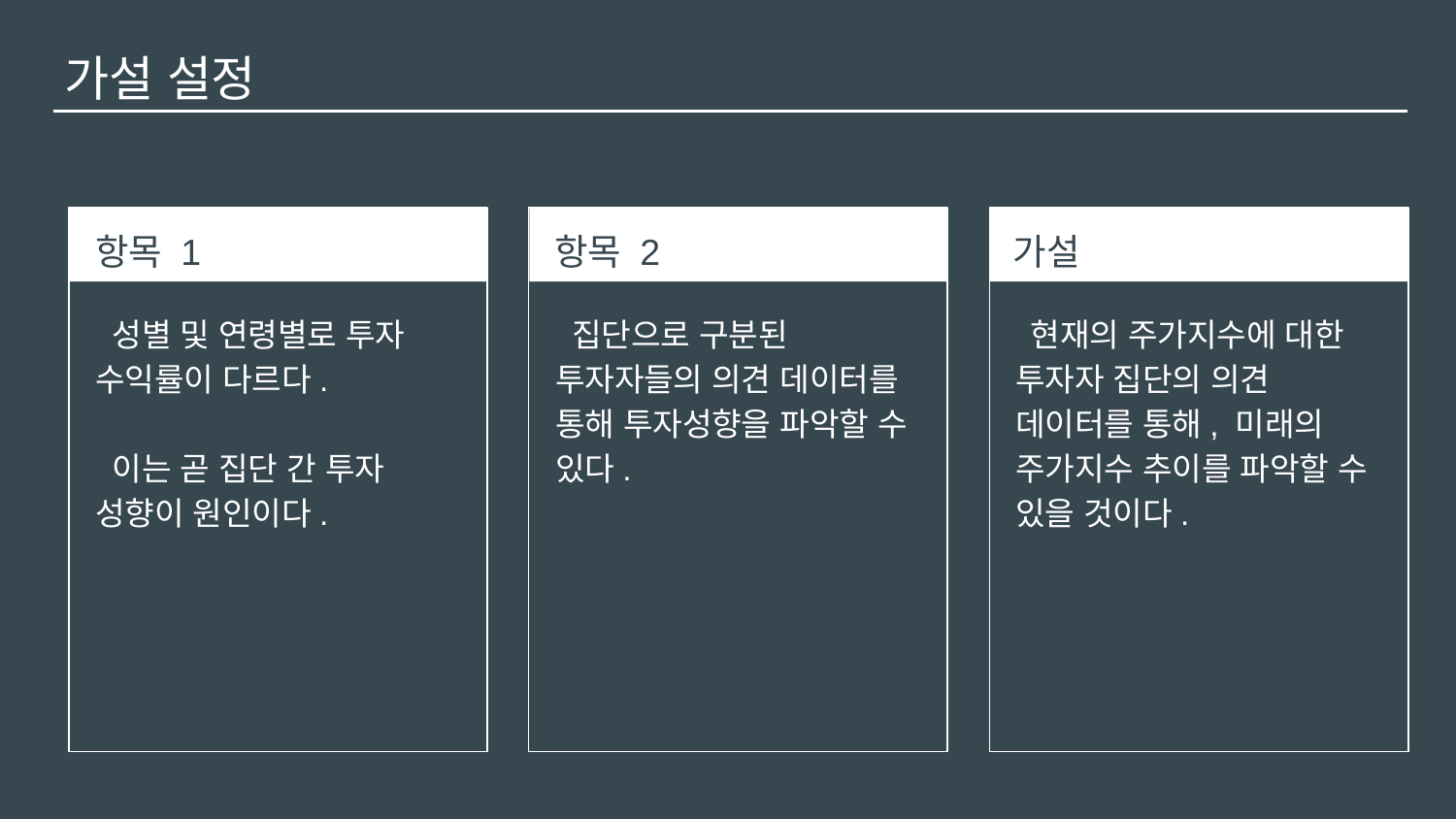

# 가설 설정

항목 1

항목 2

가설
 성별 및 연령별로 투자 수익률이 다르다.

 이는 곧 집단 간 투자 성향이 원인이다.
 집단으로 구분된 투자자들의 의견 데이터를 통해 투자성향을 파악할 수 있다.
 현재의 주가지수에 대한 투자자 집단의 의견 데이터를 통해, 미래의 주가지수 추이를 파악할 수 있을 것이다.